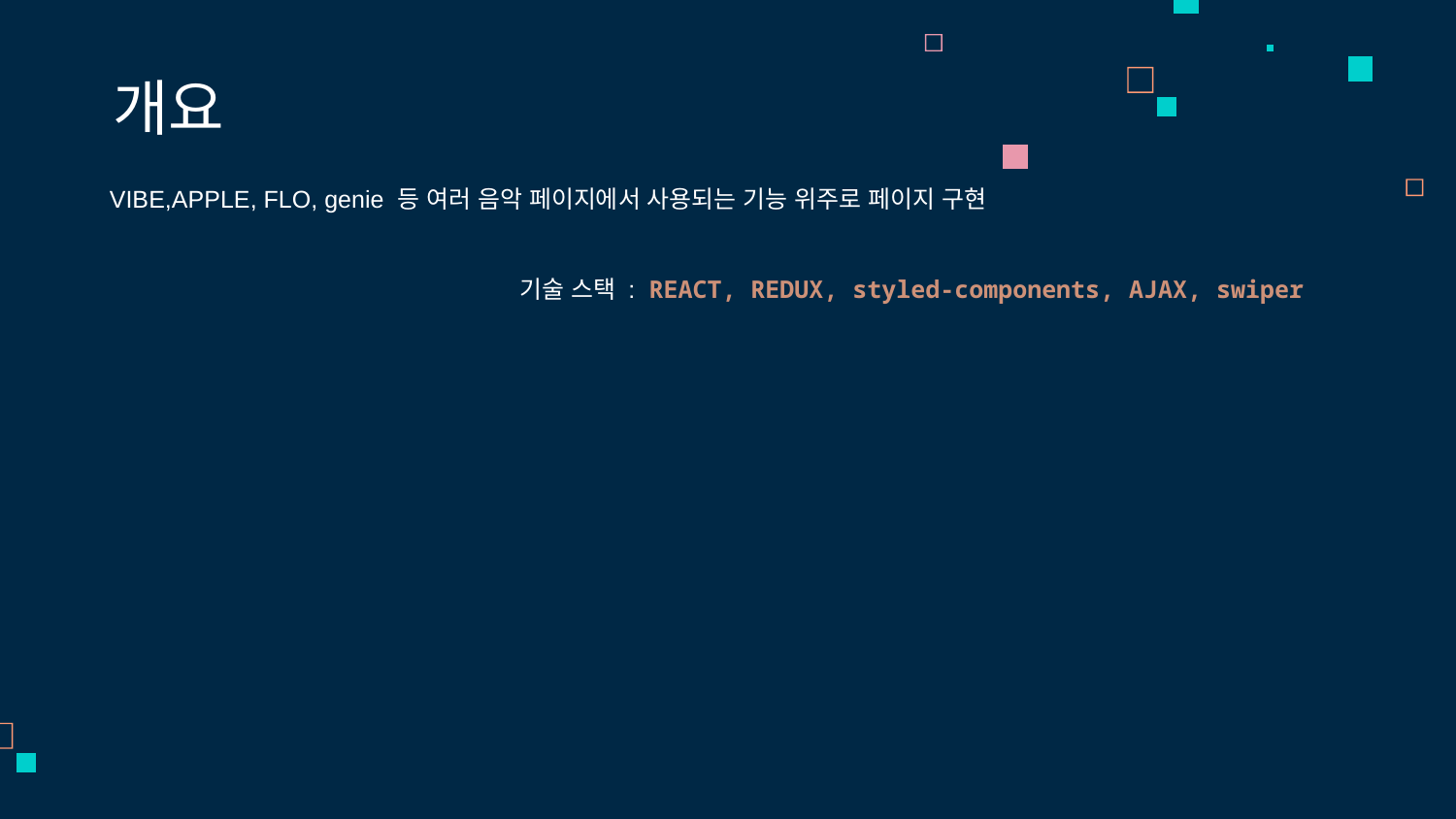

# 개요
VIBE,APPLE, FLO, genie 등 여러 음악 페이지에서 사용되는 기능 위주로 페이지 구현

기술 스택 :  REACT, REDUX, styled-components, AJAX, swiper